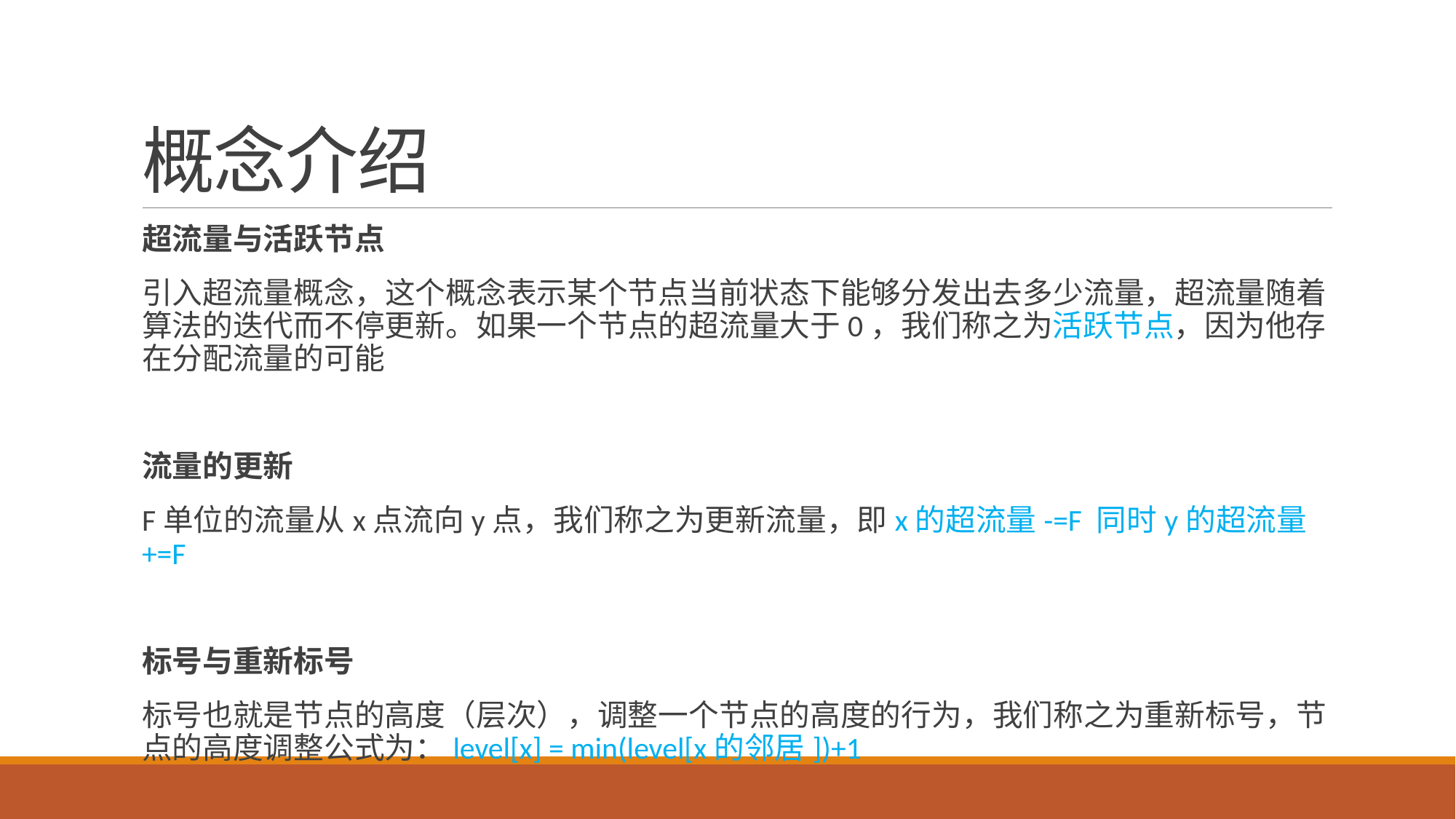

# 概念介绍
超流量与活跃节点
引入超流量概念，这个概念表示某个节点当前状态下能够分发出去多少流量，超流量随着算法的迭代而不停更新。如果一个节点的超流量大于0，我们称之为活跃节点，因为他存在分配流量的可能

流量的更新
F单位的流量从x点流向y点，我们称之为更新流量，即x的超流量-=F 同时y的超流量+=F

标号与重新标号
标号也就是节点的高度（层次），调整一个节点的高度的行为，我们称之为重新标号，节点的高度调整公式为：level[x] = min(level[x的邻居])+1